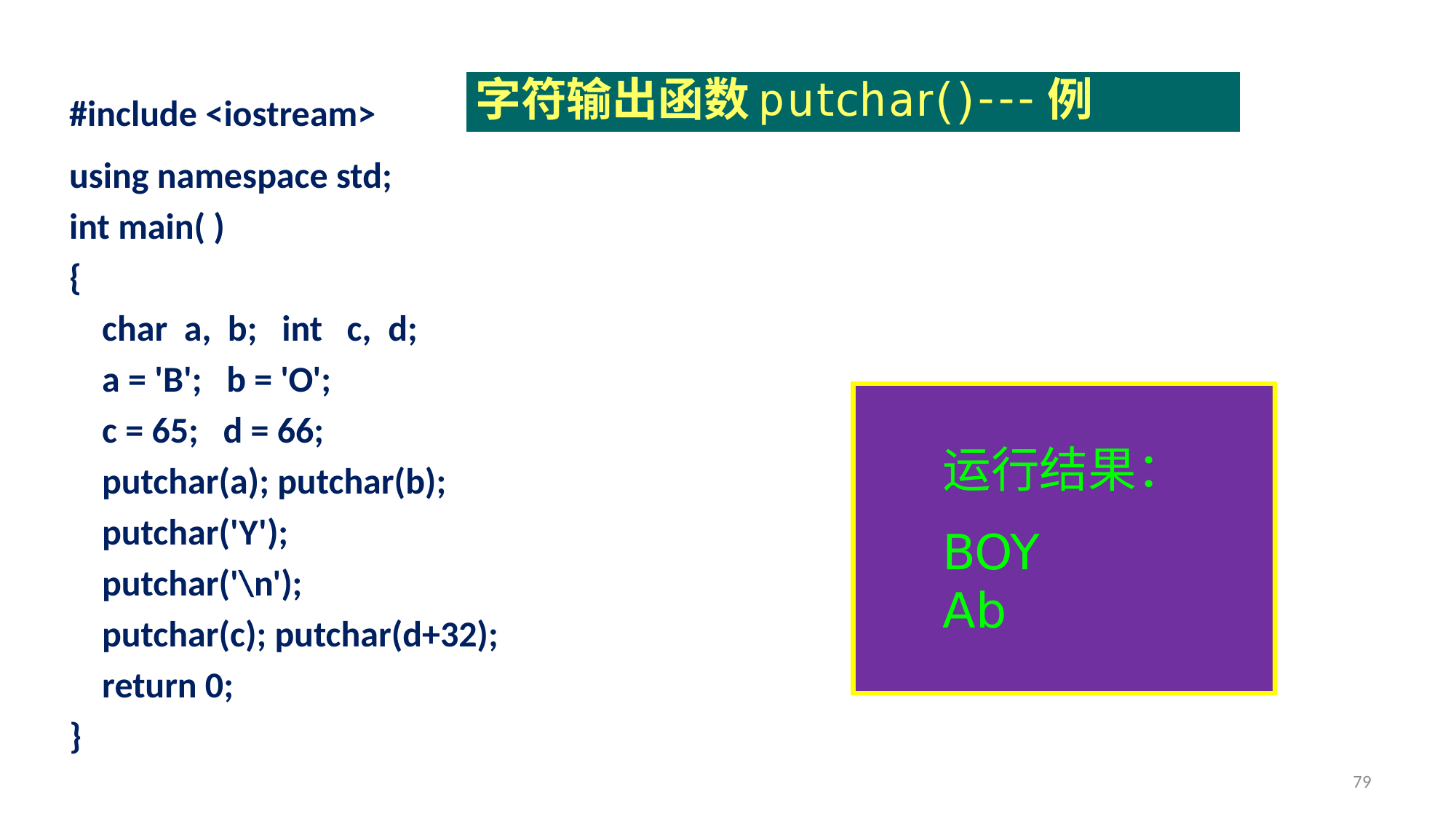

字符输出函数putchar()---例
#include <iostream>
using namespace std;
int main( )
{
    char  a,  b;   int   c,  d;
    a = 'B';   b = 'O';
    c = 65;   d = 66;
    putchar(a); putchar(b);
    putchar('Y');
    putchar('\n');
    putchar(c); putchar(d+32);
    return 0;
}
运行结果：
BOY
Ab
79